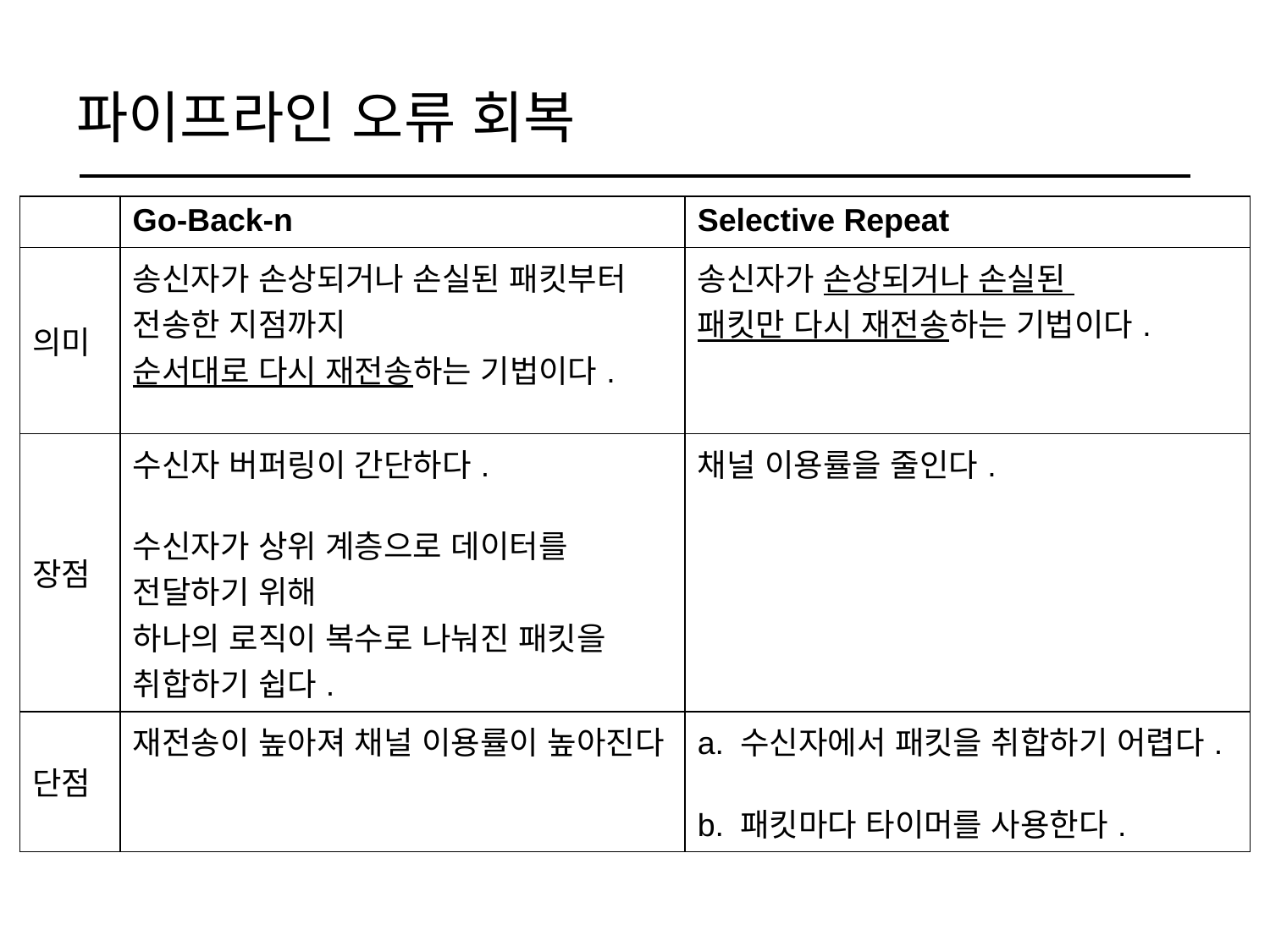

# 파이프라인 오류 회복
|  | Go-Back-n | Selective Repeat |
| --- | --- | --- |
| 의미 | 송신자가 손상되거나 손실된 패킷부터 전송한 지점까지 순서대로 다시 재전송하는 기법이다. | 송신자가 손상되거나 손실된 패킷만 다시 재전송하는 기법이다. |
| 장점 | 수신자 버퍼링이 간단하다. 수신자가 상위 계층으로 데이터를 전달하기 위해 하나의 로직이 복수로 나눠진 패킷을 취합하기 쉽다. | 채널 이용률을 줄인다. |
| 단점 | 재전송이 높아져 채널 이용률이 높아진다 | a. 수신자에서 패킷을 취합하기 어렵다. b. 패킷마다 타이머를 사용한다. |